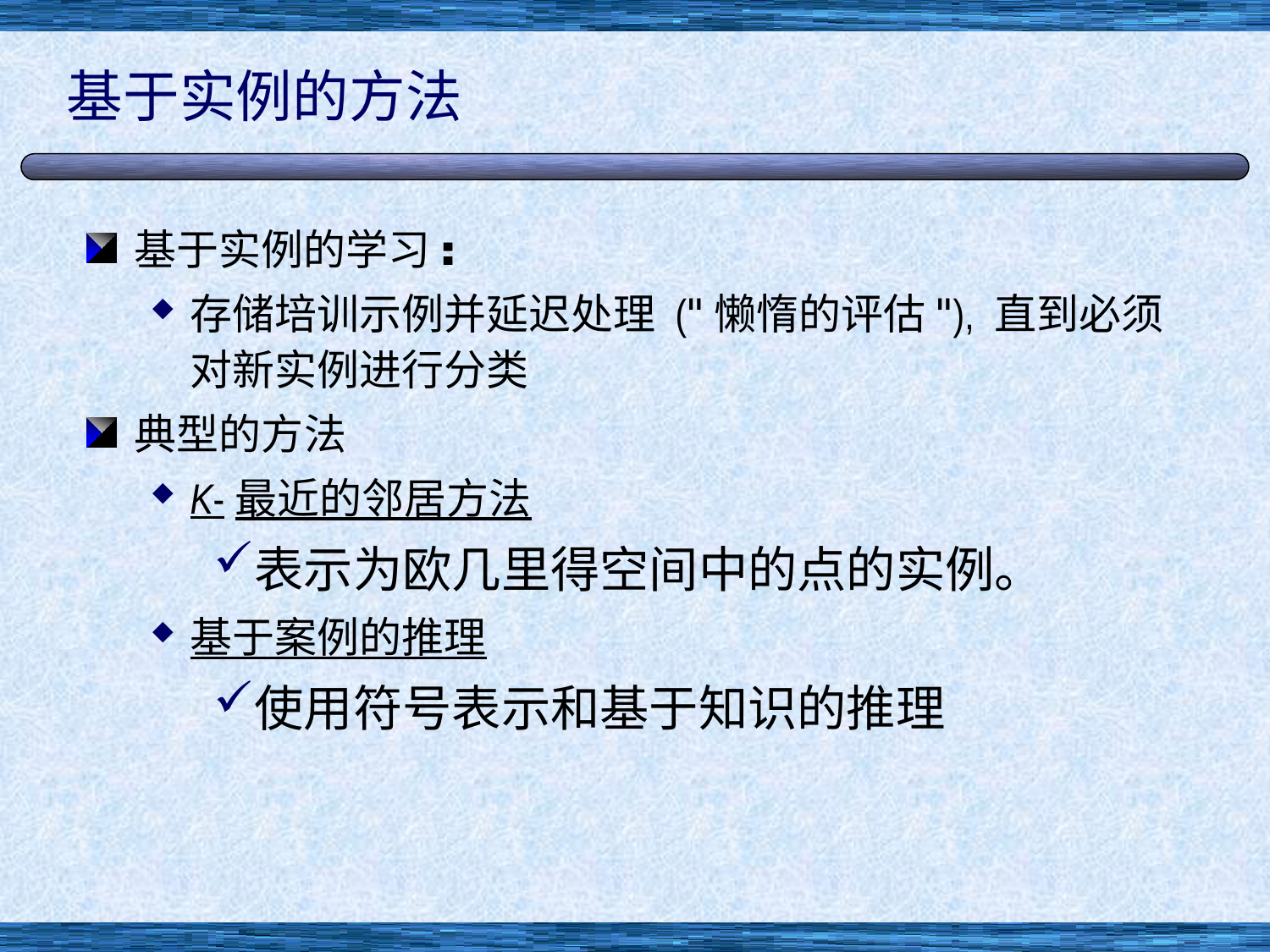

# 基于实例的方法
基于实例的学习:
存储培训示例并延迟处理 ("懒惰的评估"), 直到必须对新实例进行分类
典型的方法
K-最近的邻居方法
表示为欧几里得空间中的点的实例。
基于案例的推理
使用符号表示和基于知识的推理